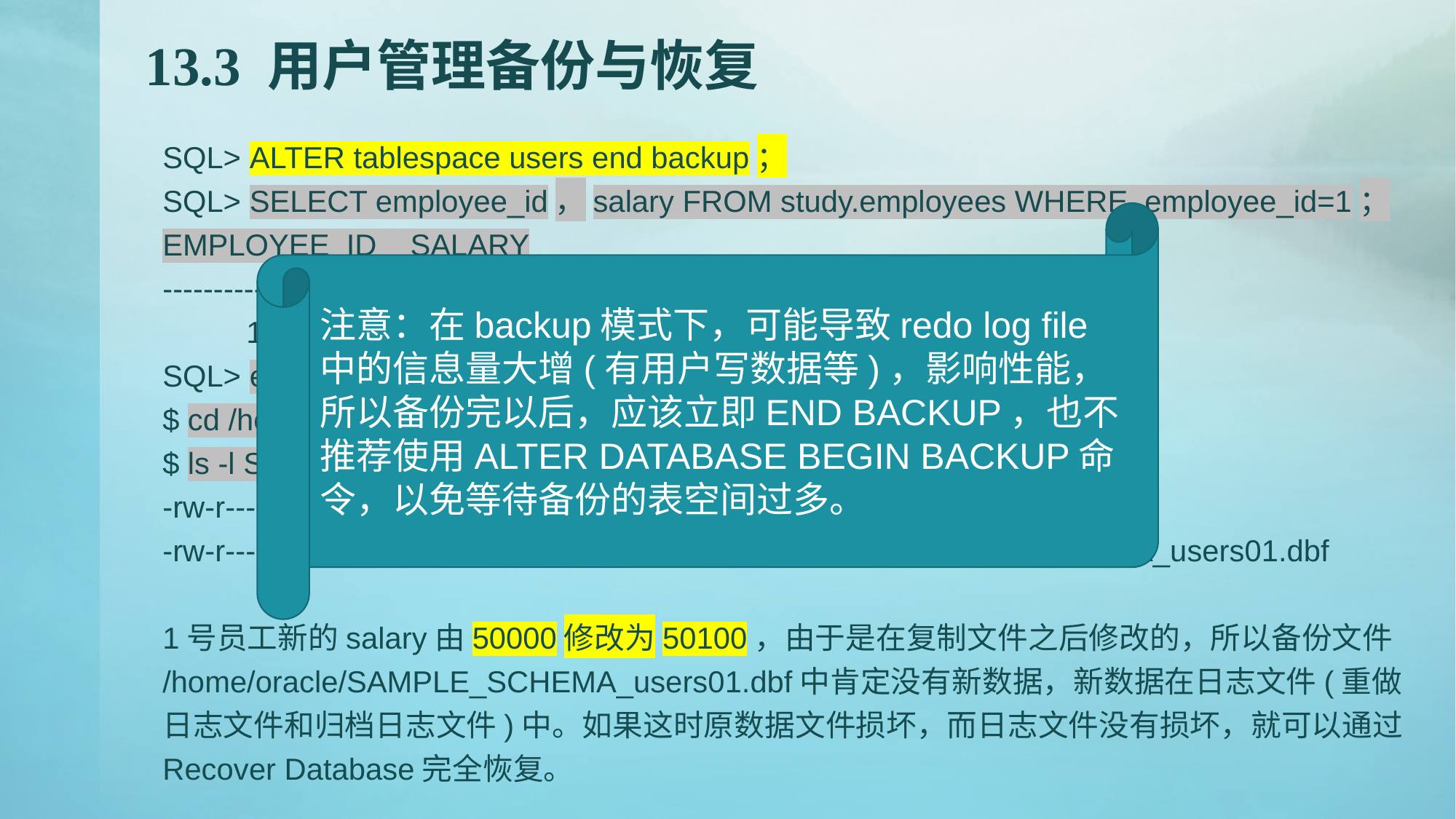

# 13.3 用户管理备份与恢复
SQL> ALTER tablespace users end backup；
SQL> SELECT employee_id，salary FROM study.employees WHERE  employee_id=1；
EMPLOYEE_ID    SALARY
-----------          ----------
          1              50100
SQL> exit
$ cd /home/oracle/
$ ls -l SAMPLE_SCHEMA_users01.dbf control01.ctl
-rw-r-----. 1 oracle oracle 17973248 4月  16 07：06 control01.ctl
-rw-r-----. 1 oracle oracle 32776192 4月  16 07：05 SAMPLE_SCHEMA_users01.dbf

1号员工新的salary由50000修改为50100，由于是在复制文件之后修改的，所以备份文件/home/oracle/SAMPLE_SCHEMA_users01.dbf中肯定没有新数据，新数据在日志文件(重做日志文件和归档日志文件)中。如果这时原数据文件损坏，而日志文件没有损坏，就可以通过Recover Database完全恢复。
注意：在backup模式下，可能导致redo log file中的信息量大增(有用户写数据等)，影响性能，所以备份完以后，应该立即END BACKUP，也不推荐使用ALTER DATABASE BEGIN BACKUP命令，以免等待备份的表空间过多。